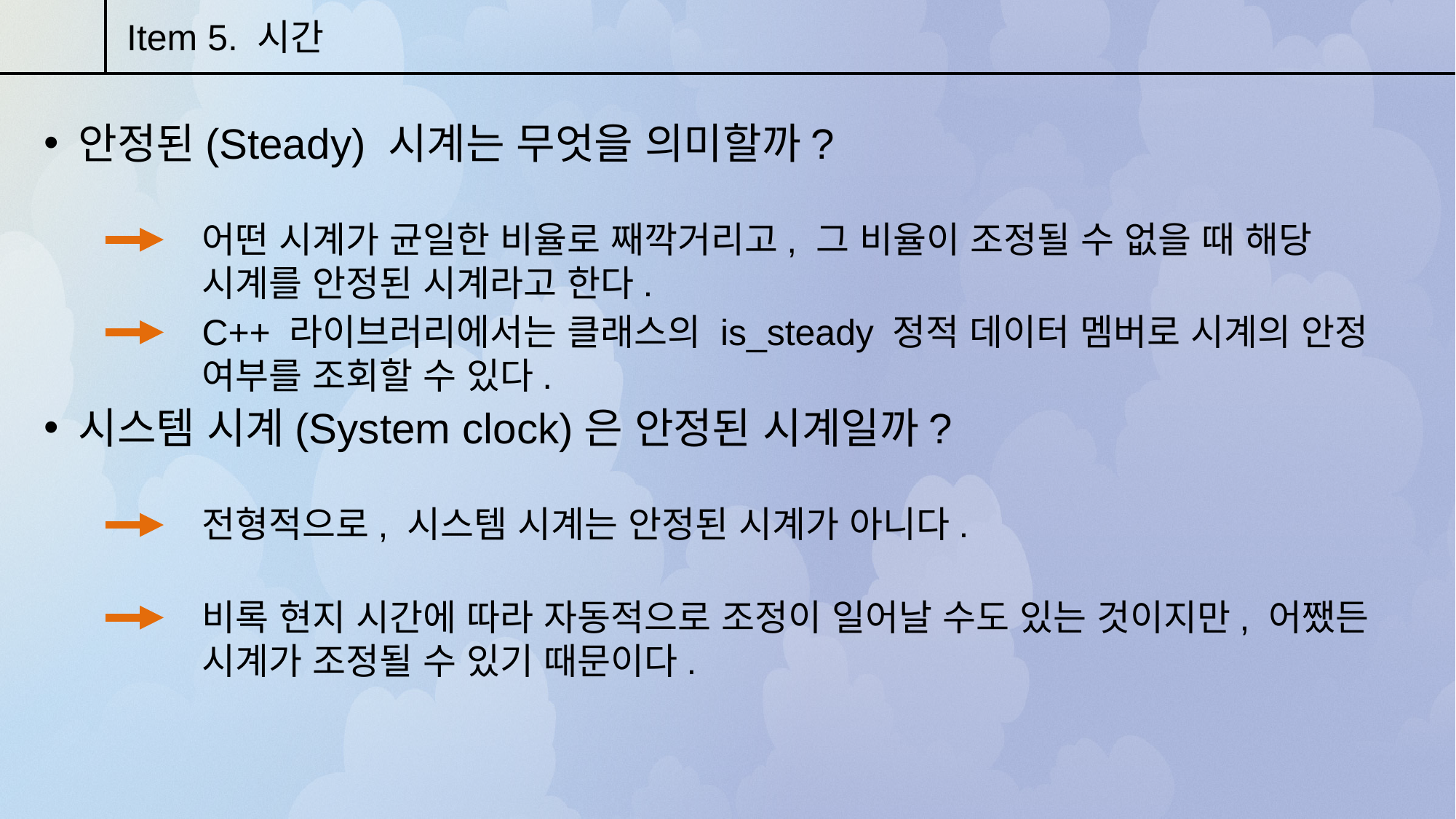

Item 5. 시간
안정된(Steady) 시계는 무엇을 의미할까?
어떤 시계가 균일한 비율로 째깍거리고, 그 비율이 조정될 수 없을 때 해당 시계를 안정된 시계라고 한다.
C++ 라이브러리에서는 클래스의 is_steady 정적 데이터 멤버로 시계의 안정 여부를 조회할 수 있다.
시스템 시계(System clock)은 안정된 시계일까?
전형적으로, 시스템 시계는 안정된 시계가 아니다.
비록 현지 시간에 따라 자동적으로 조정이 일어날 수도 있는 것이지만, 어쨌든 시계가 조정될 수 있기 때문이다.